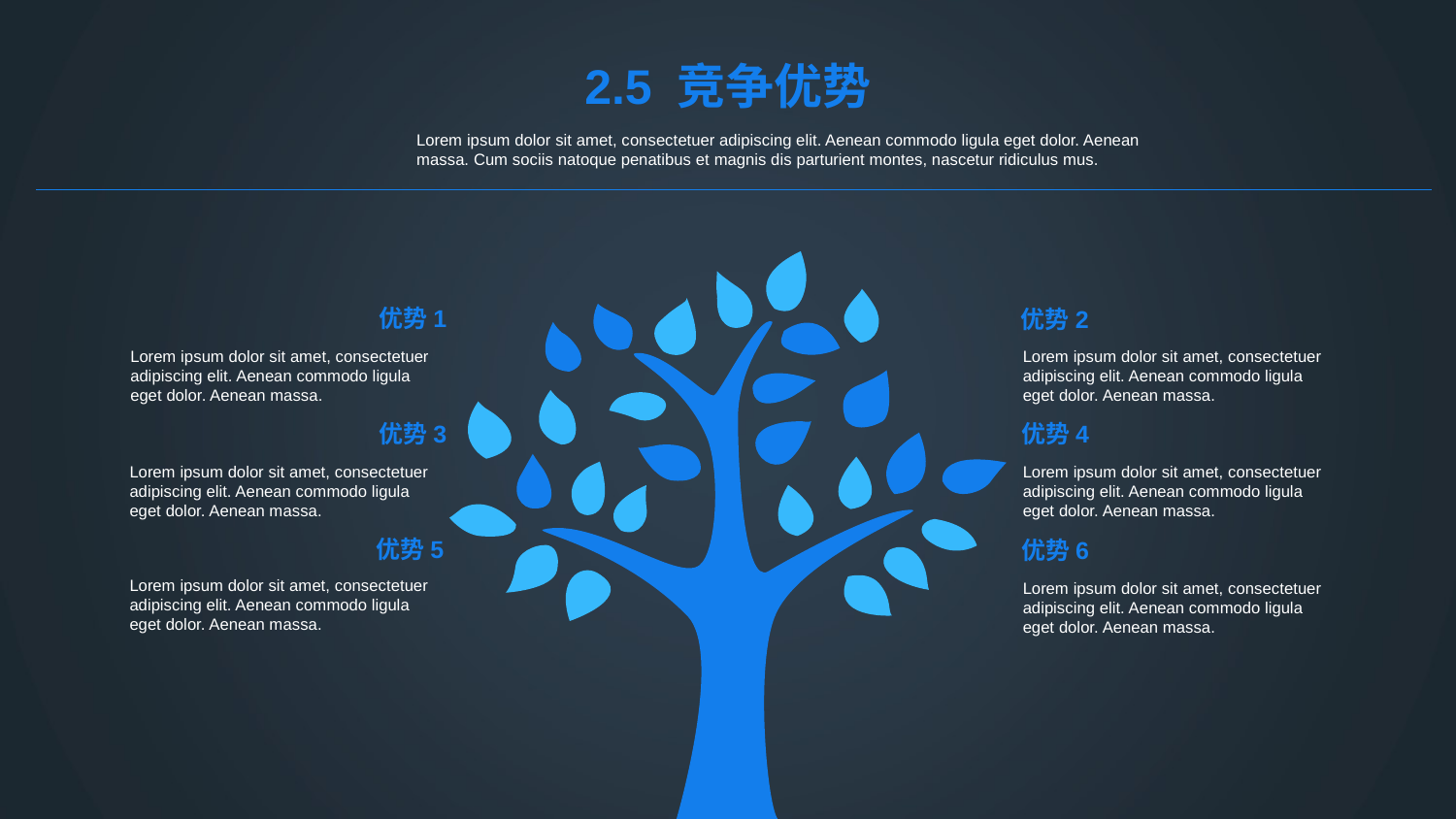

2.5 竞争优势
Lorem ipsum dolor sit amet, consectetuer adipiscing elit. Aenean commodo ligula eget dolor. Aenean massa. Cum sociis natoque penatibus et magnis dis parturient montes, nascetur ridiculus mus.

优势1
优势2
Lorem ipsum dolor sit amet, consectetuer adipiscing elit. Aenean commodo ligula eget dolor. Aenean massa.
Lorem ipsum dolor sit amet, consectetuer adipiscing elit. Aenean commodo ligula eget dolor. Aenean massa.
优势3
优势4
Lorem ipsum dolor sit amet, consectetuer adipiscing elit. Aenean commodo ligula eget dolor. Aenean massa.
Lorem ipsum dolor sit amet, consectetuer adipiscing elit. Aenean commodo ligula eget dolor. Aenean massa.
优势5
优势6
Lorem ipsum dolor sit amet, consectetuer adipiscing elit. Aenean commodo ligula eget dolor. Aenean massa.
Lorem ipsum dolor sit amet, consectetuer adipiscing elit. Aenean commodo ligula eget dolor. Aenean massa.